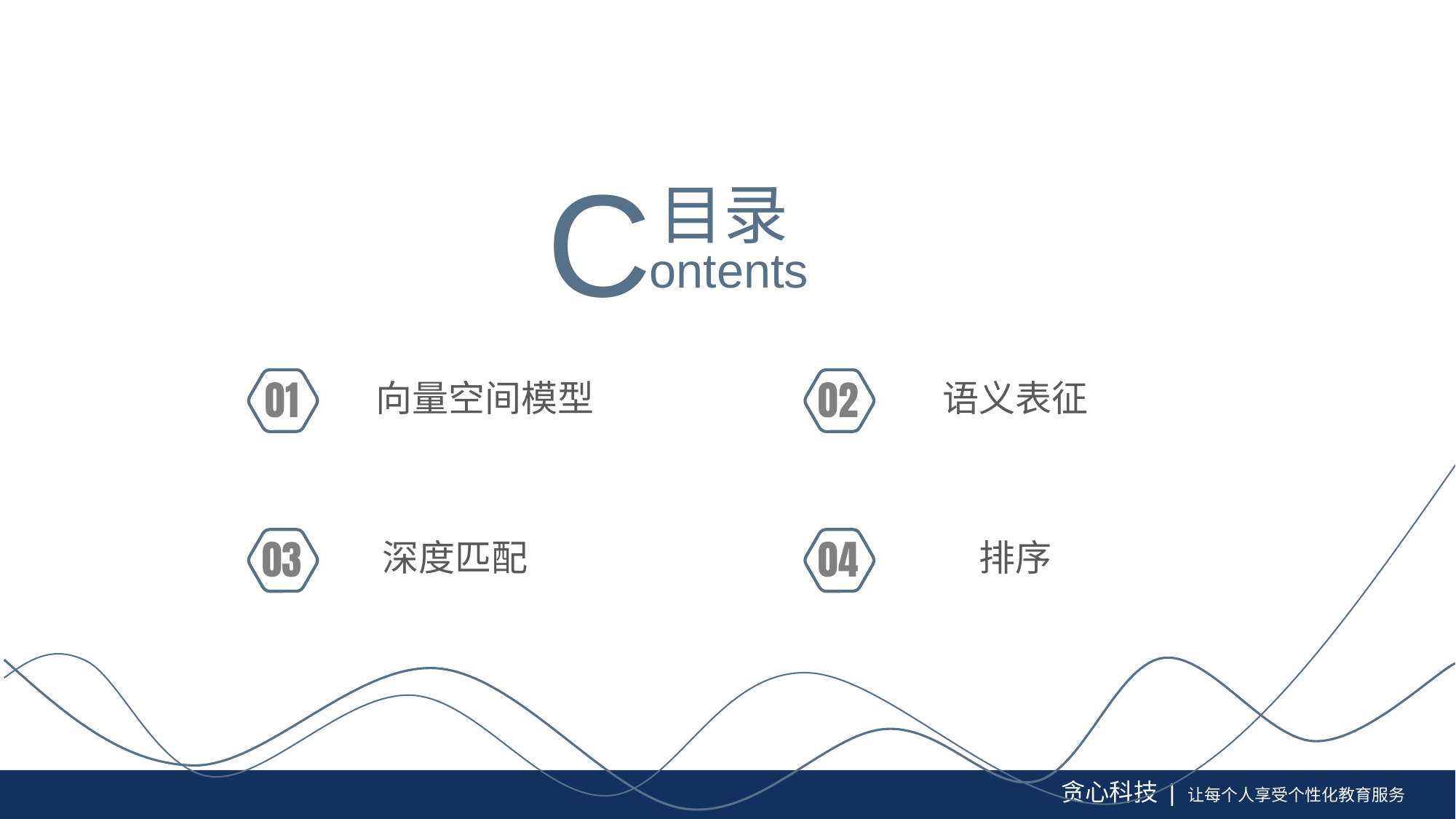

C
目录
ontents
向量空间模型
语义表征

01

02

深度匹配
排序

03

04